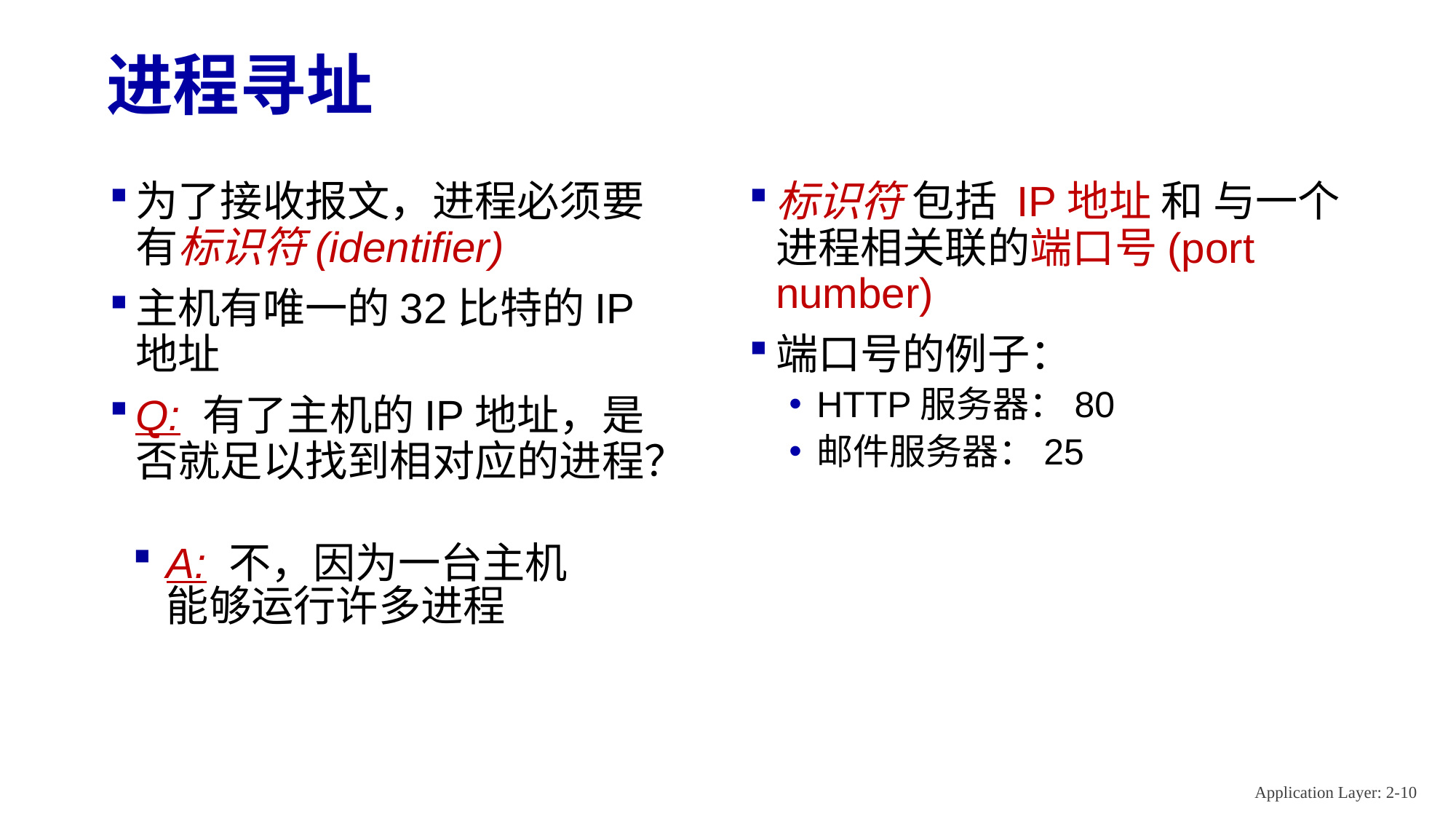

# 进程寻址
为了接收报文，进程必须要有标识符(identifier)
主机有唯一的32比特的IP地址
Q: 有了主机的IP地址，是否就足以找到相对应的进程？
标识符 包括 IP地址 和 与一个进程相关联的端口号(port number)
端口号的例子：
HTTP服务器：80
邮件服务器：25
A: 不，因为一台主机能够运行许多进程
Application Layer: 2-10